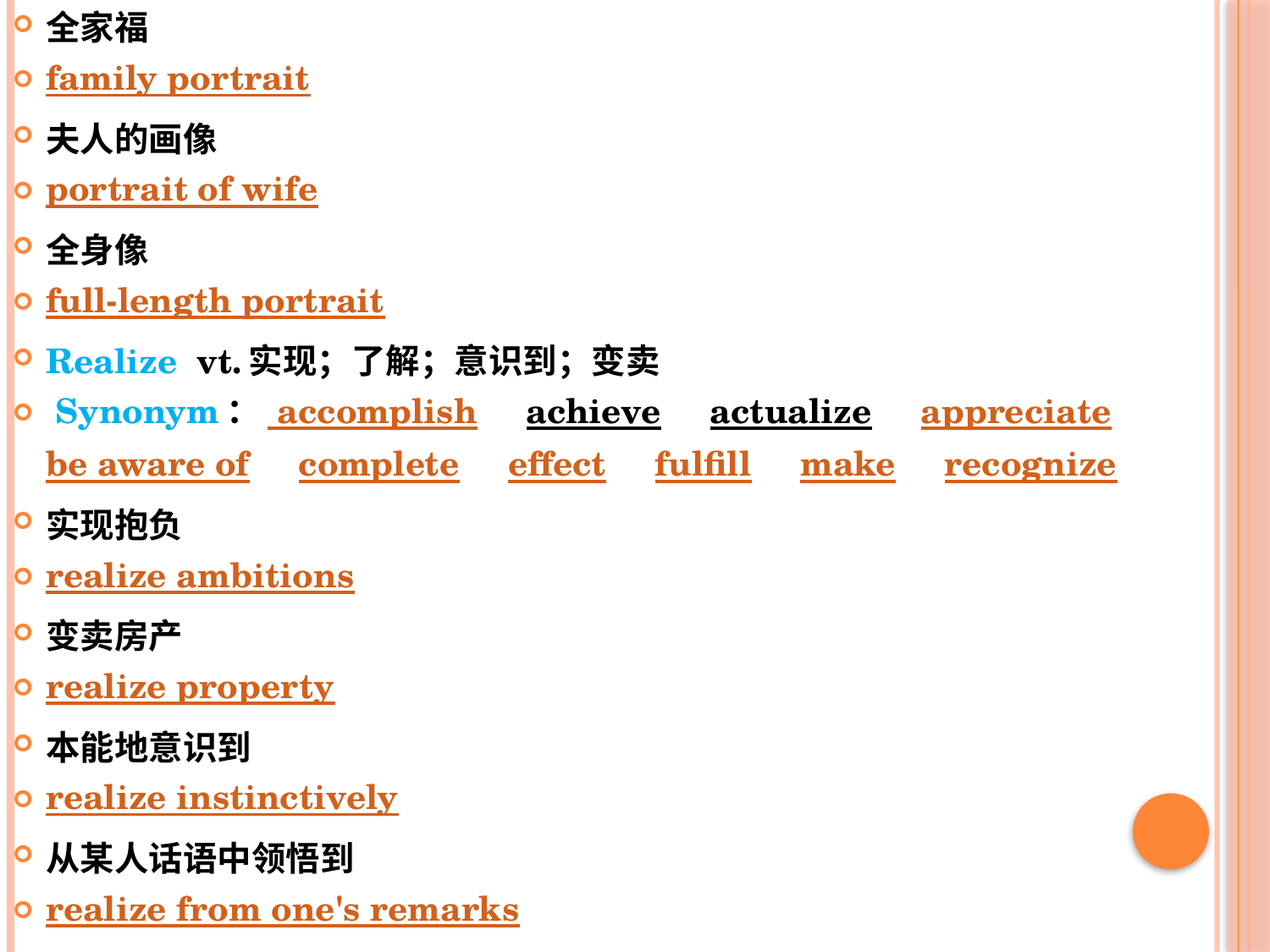

全家福
family portrait
夫人的画像
portrait of wife
全身像
full-length portrait
Realize  vt.实现；了解；意识到；变卖
 Synonym： accomplish　 achieve　 actualize　 appreciate　 be aware of　 complete　 effect　 fulfill　 make　 recognize
实现抱负
realize ambitions
变卖房产
realize property
本能地意识到
realize instinctively
从某人话语中领悟到
realize from one's remarks